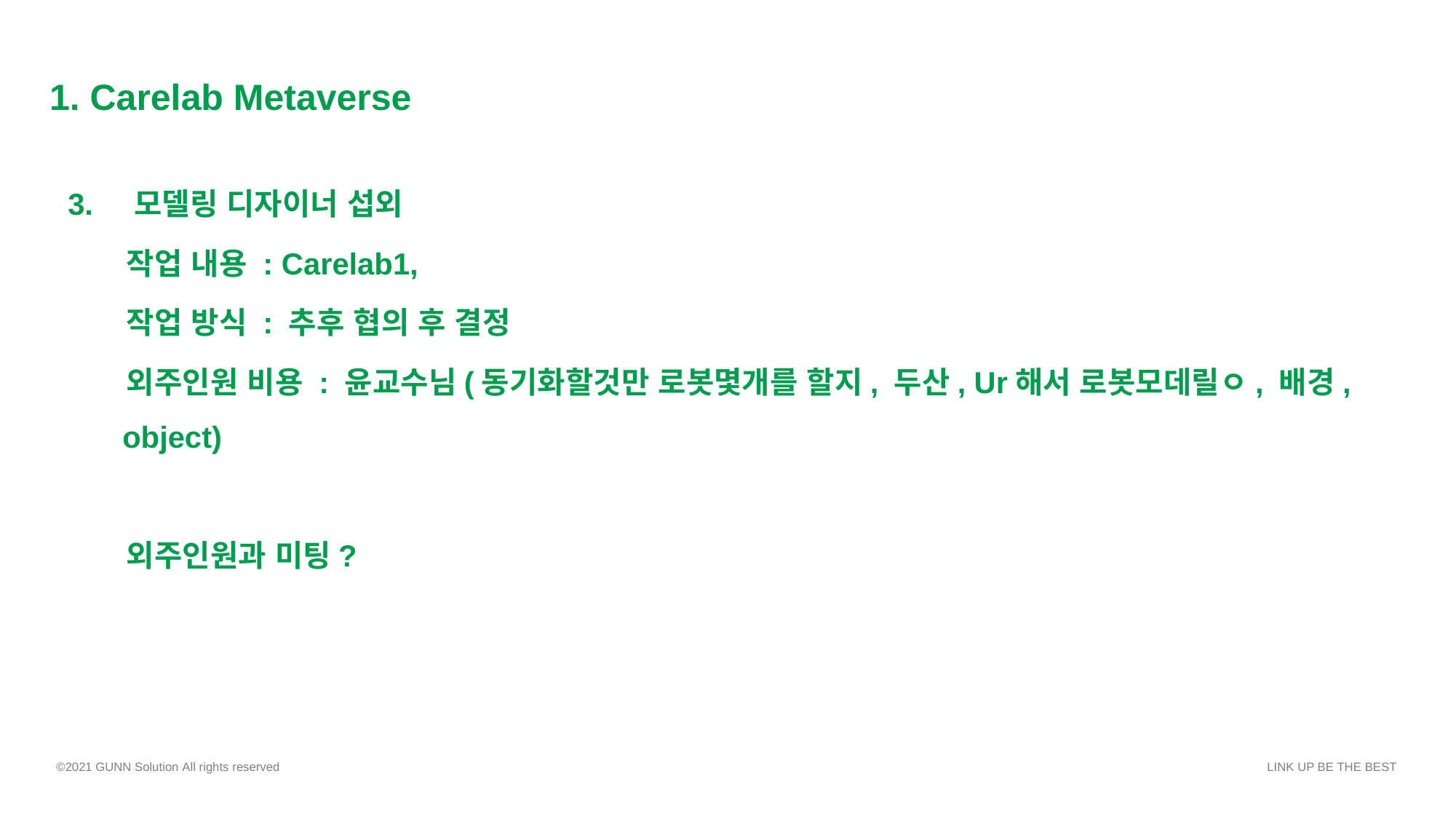

1. Carelab Metaverse

3.    모델링 디자이너 섭외
      작업 내용 : Carelab1,
      작업 방식 : 추후 협의 후 결정
      외주인원 비용 : 윤교수님(동기화할것만 로봇몇개를 할지, 두산, Ur해서 로봇모데릴ㅇ, 배경, object)

      외주인원과 미팅?